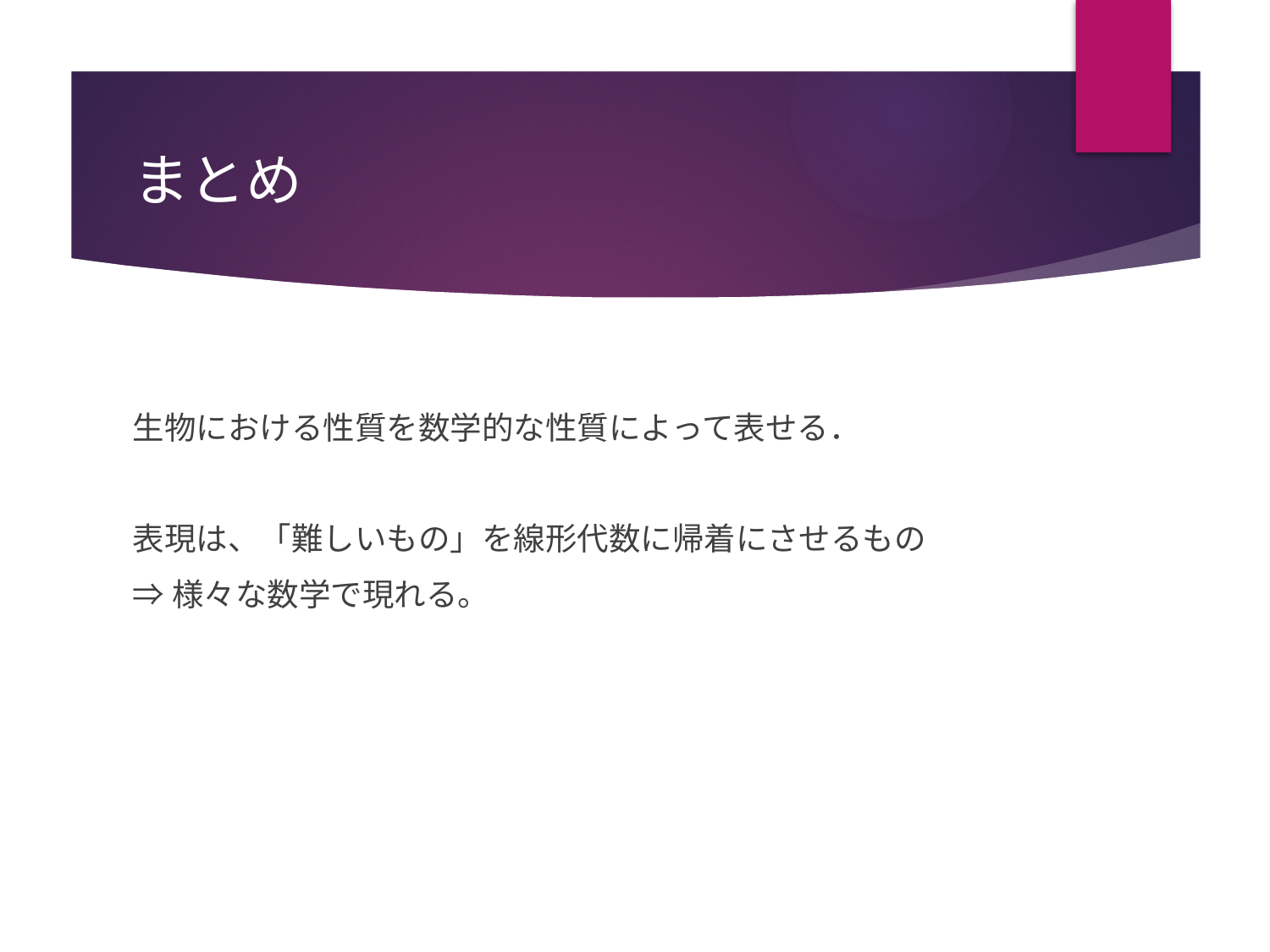

# まとめ

生物における性質を数学的な性質によって表せる．

表現は、「難しいもの」を線形代数に帰着にさせるもの
⇒様々な数学で現れる。